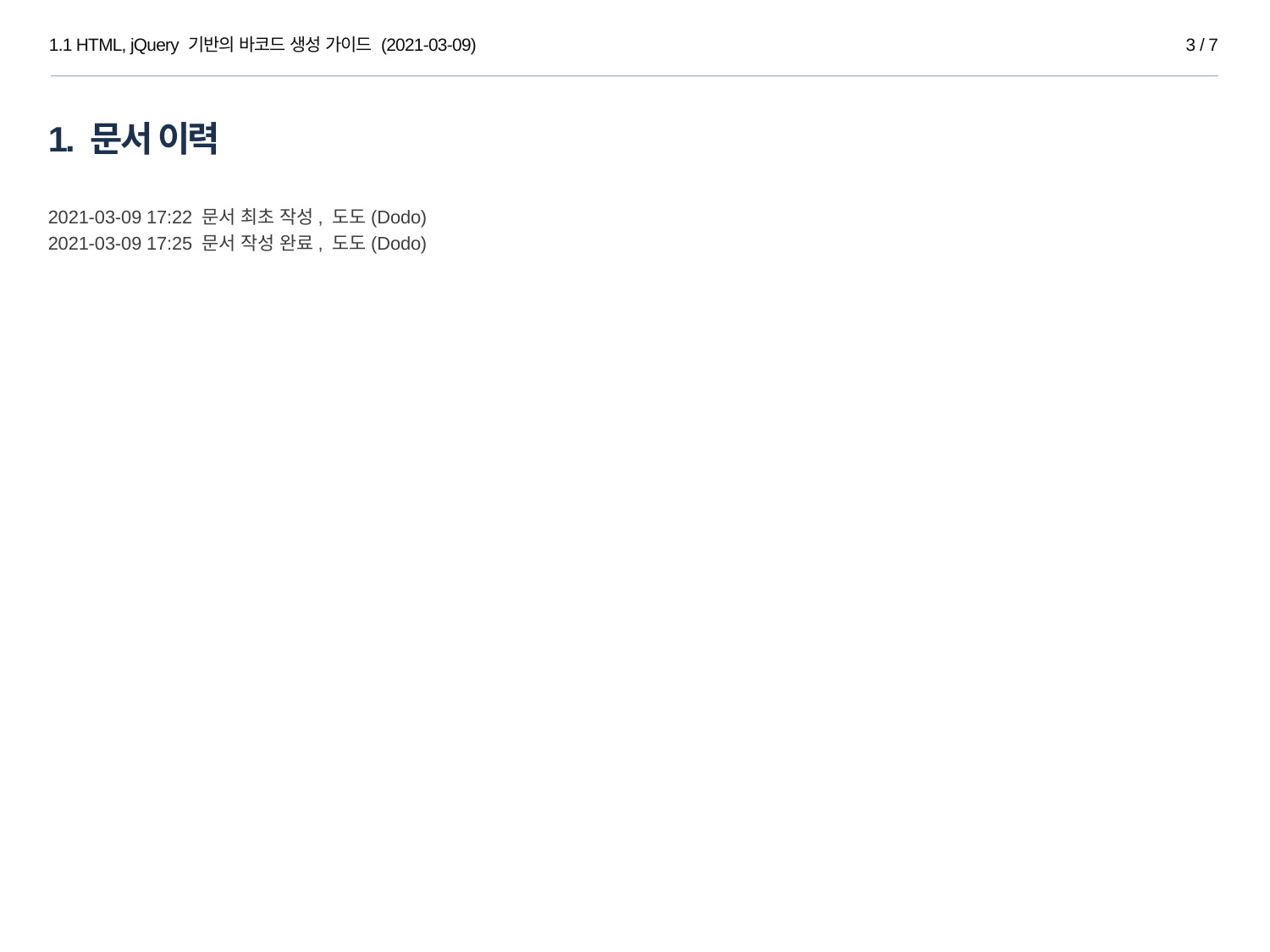

1.1 HTML, jQuery 기반의 바코드 생성 가이드 (2021-03-09)
3 / 7

1. 문서 이력
2021-03-09 17:22 문서 최초 작성, 도도(Dodo)
2021-03-09 17:25 문서 작성 완료, 도도(Dodo)